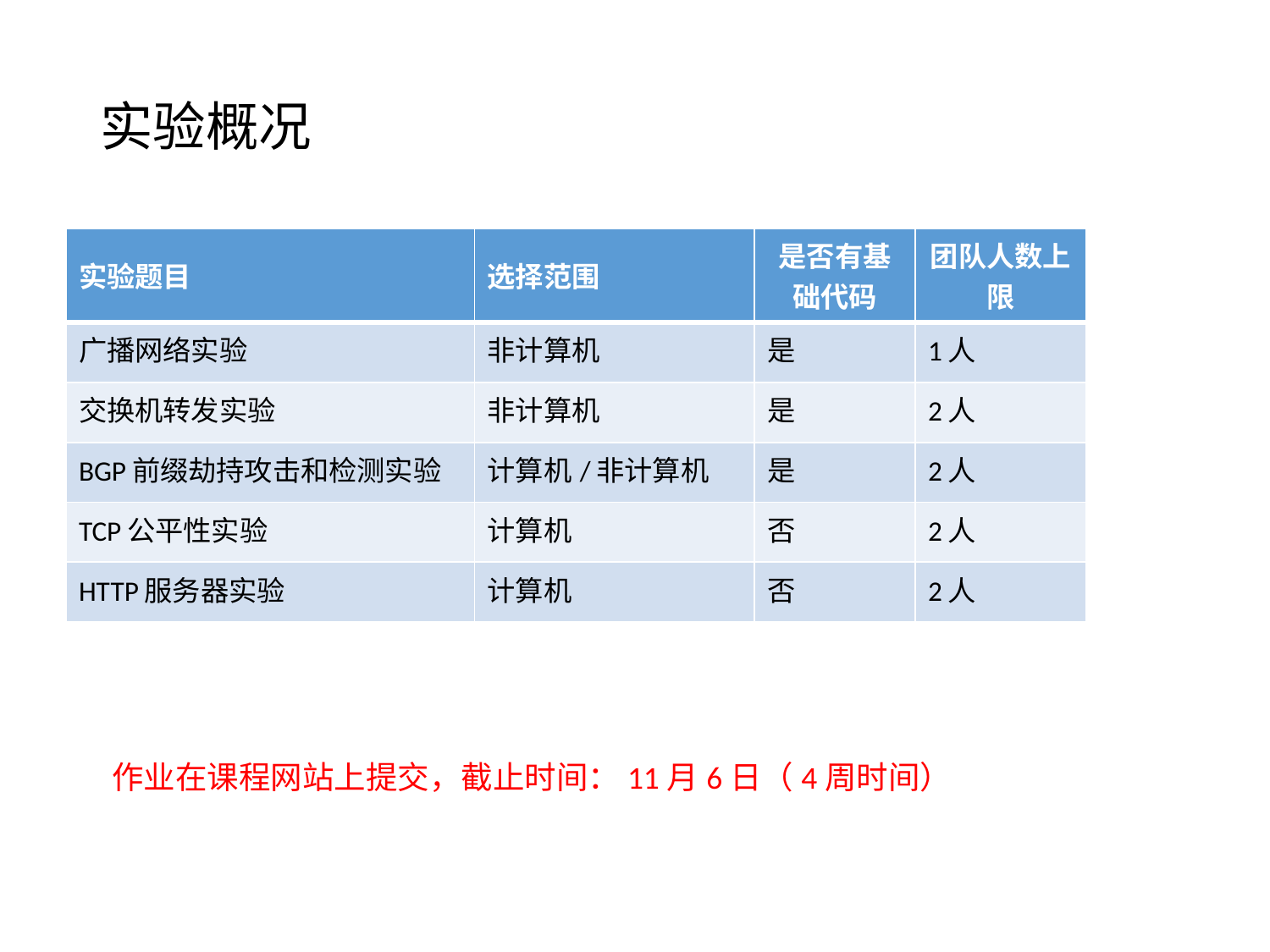

# 实验概况
| 实验题目 | 选择范围 | 是否有基础代码 | 团队人数上限 |
| --- | --- | --- | --- |
| 广播网络实验 | 非计算机 | 是 | 1人 |
| 交换机转发实验 | 非计算机 | 是 | 2人 |
| BGP前缀劫持攻击和检测实验 | 计算机/非计算机 | 是 | 2人 |
| TCP公平性实验 | 计算机 | 否 | 2人 |
| HTTP服务器实验 | 计算机 | 否 | 2人 |
作业在课程网站上提交，截止时间：11月6日（4周时间）
50